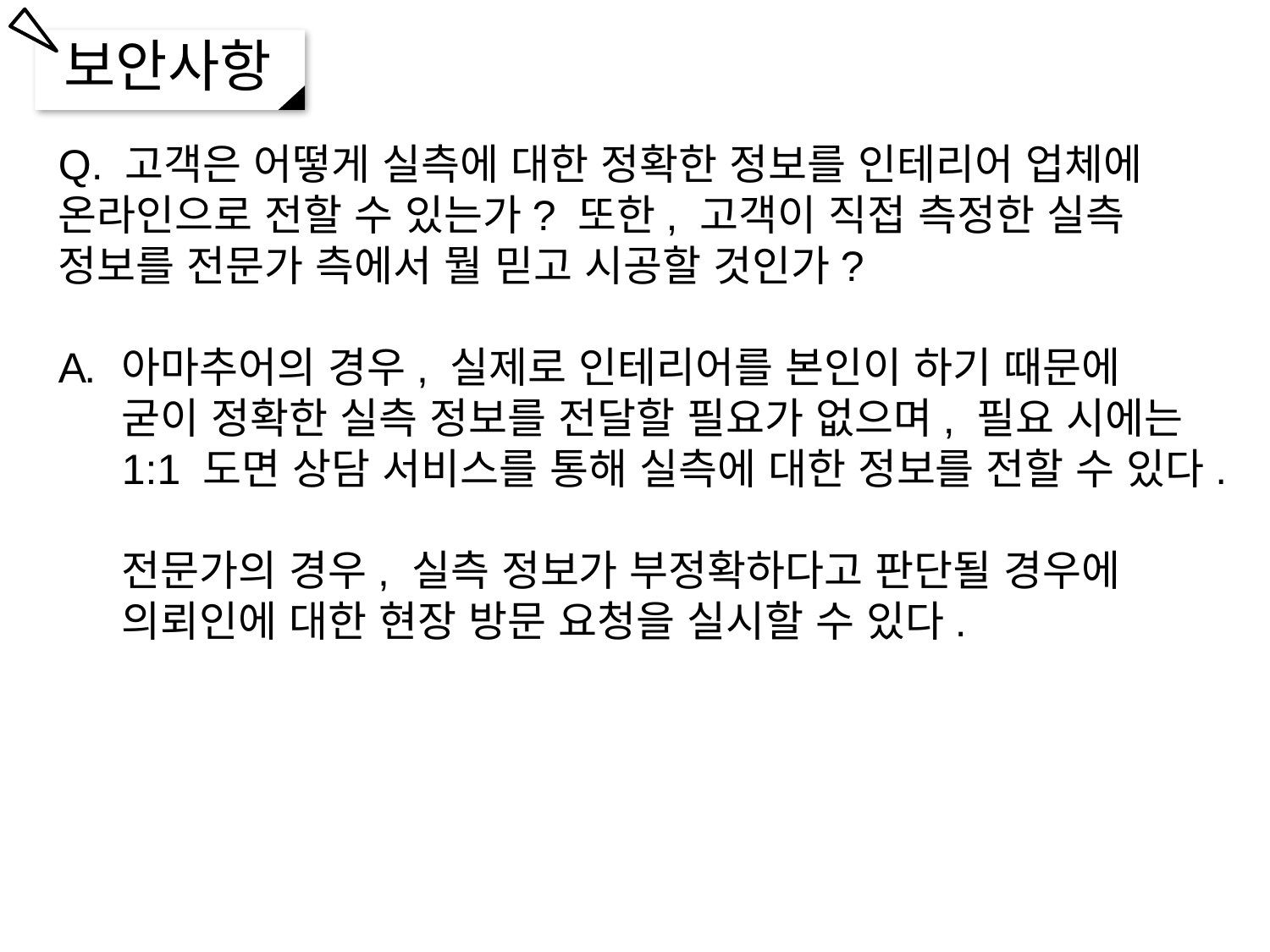

보안사항

Q. 고객은 어떻게 실측에 대한 정확한 정보를 인테리어 업체에
온라인으로 전할 수 있는가? 또한, 고객이 직접 측정한 실측
정보를 전문가 측에서 뭘 믿고 시공할 것인가?

아마추어의 경우, 실제로 인테리어를 본인이 하기 때문에
굳이 정확한 실측 정보를 전달할 필요가 없으며, 필요 시에는
1:1 도면 상담 서비스를 통해 실측에 대한 정보를 전할 수 있다.
전문가의 경우, 실측 정보가 부정확하다고 판단될 경우에
의뢰인에 대한 현장 방문 요청을 실시할 수 있다.